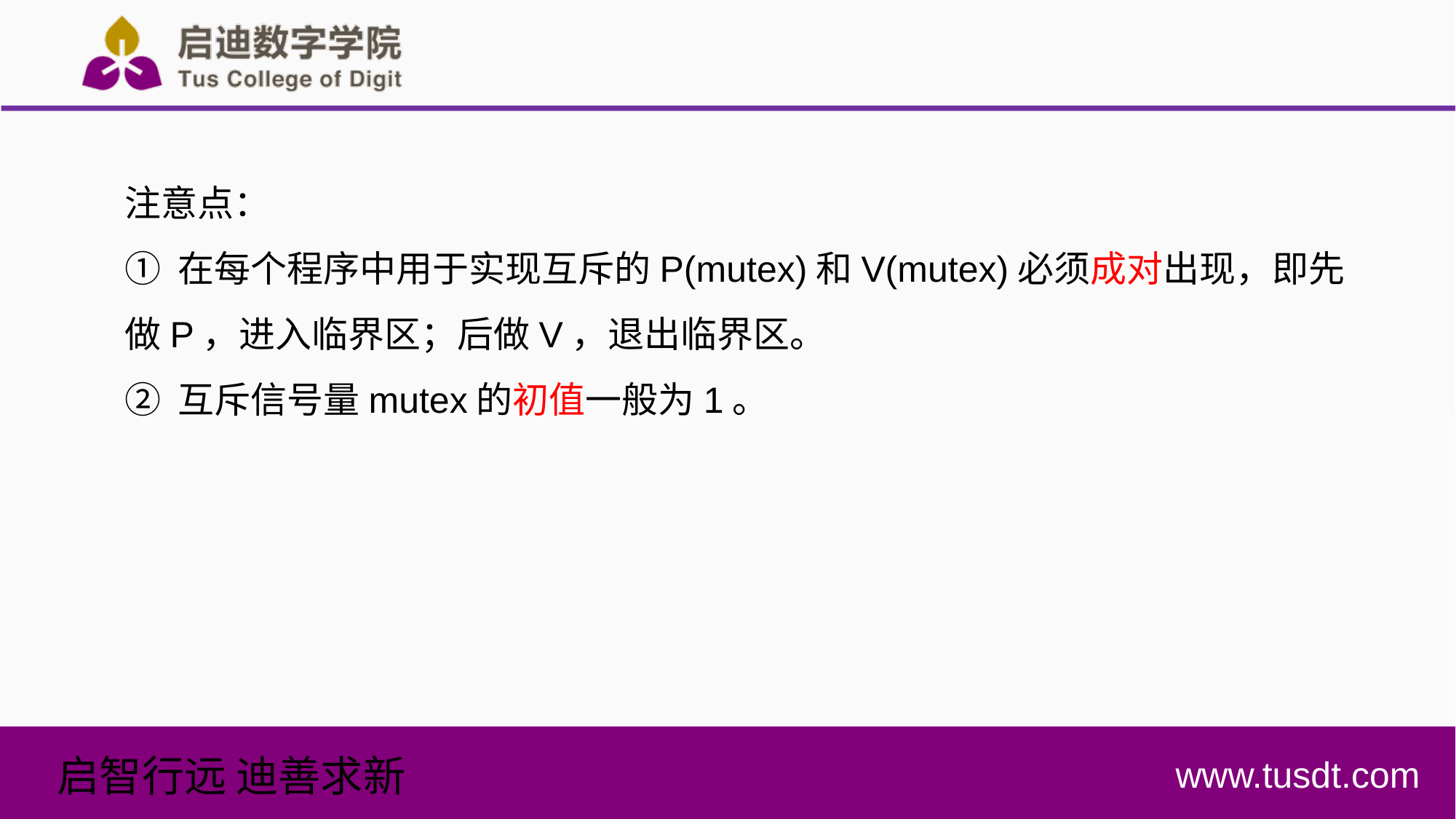

注意点：
① 在每个程序中用于实现互斥的P(mutex)和V(mutex)必须成对出现，即先做P，进入临界区；后做V，退出临界区。
② 互斥信号量mutex的初值一般为1。